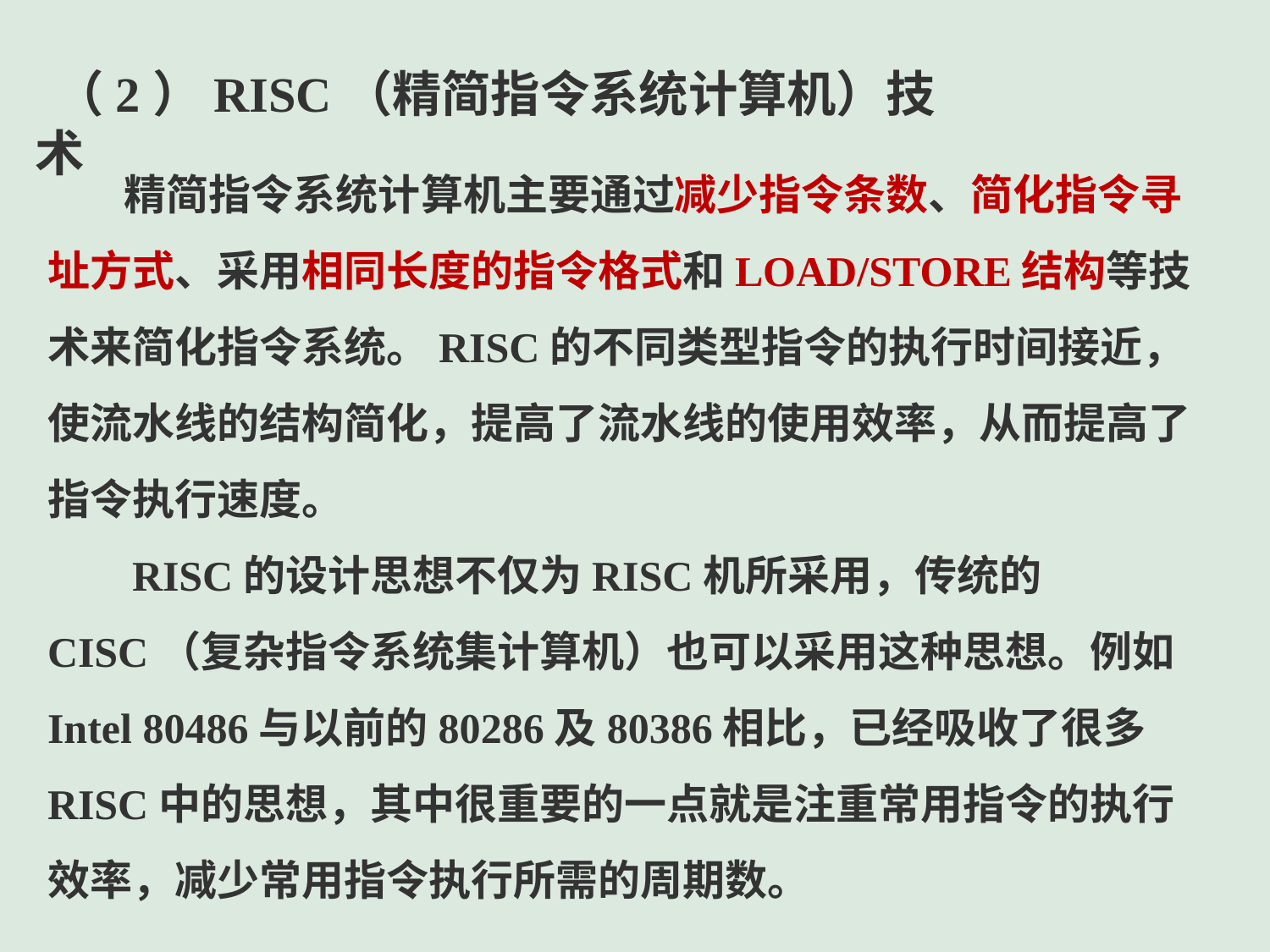

（2）RISC（精简指令系统计算机）技术
       精简指令系统计算机主要通过减少指令条数、简化指令寻址方式、采用相同长度的指令格式和LOAD/STORE结构等技术来简化指令系统。RISC的不同类型指令的执行时间接近，使流水线的结构简化，提高了流水线的使用效率，从而提高了指令执行速度。
        RISC的设计思想不仅为RISC机所采用，传统的CISC（复杂指令系统集计算机）也可以采用这种思想。例如Intel 80486与以前的80286及80386相比，已经吸收了很多RISC中的思想，其中很重要的一点就是注重常用指令的执行效率，减少常用指令执行所需的周期数。

91